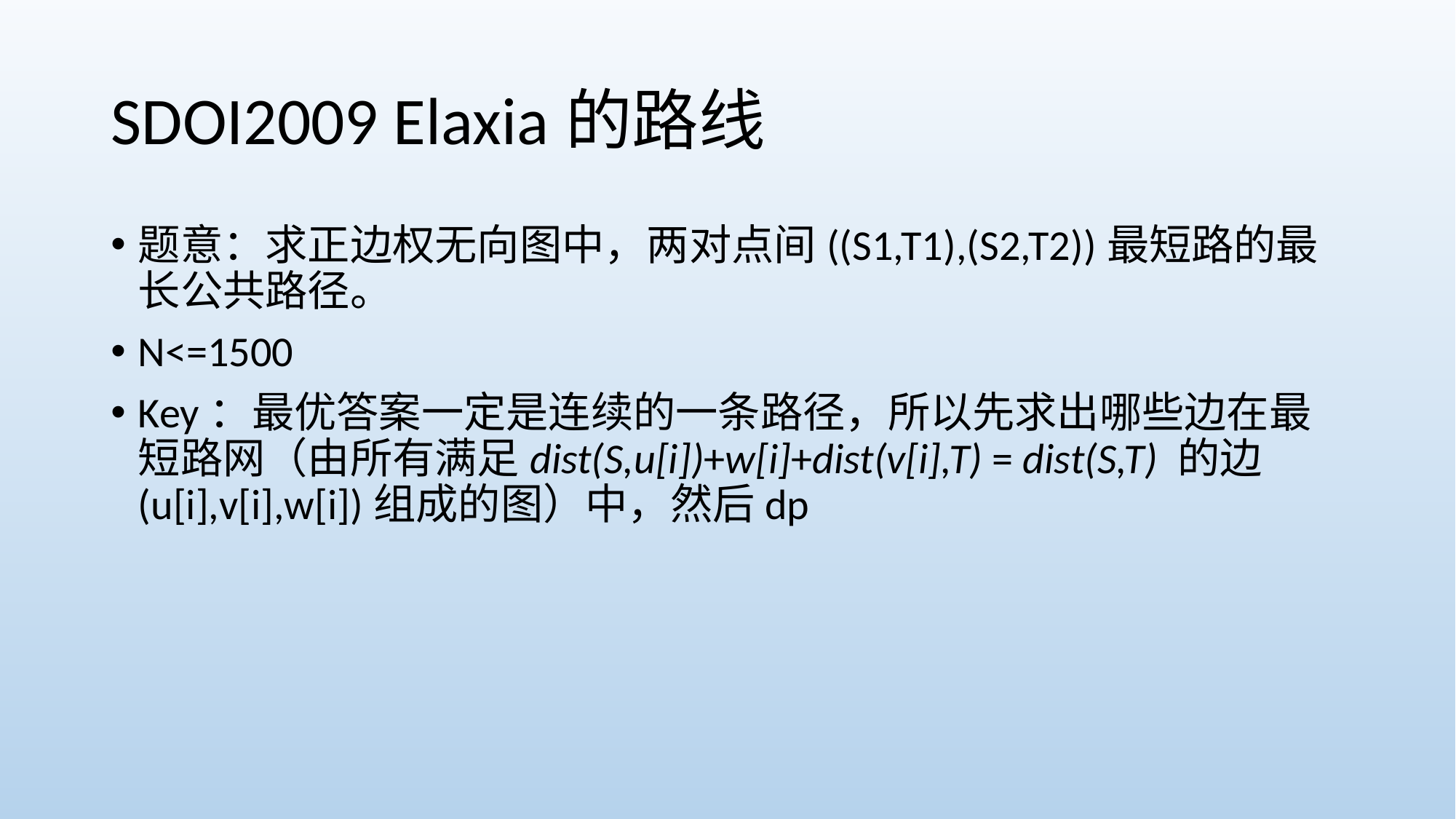

# SDOI2009 Elaxia的路线
题意：求正边权无向图中，两对点间((S1,T1),(S2,T2))最短路的最长公共路径。
N<=1500
Key：最优答案一定是连续的一条路径，所以先求出哪些边在最短路网（由所有满足dist(S,u[i])+w[i]+dist(v[i],T) = dist(S,T) 的边(u[i],v[i],w[i])组成的图）中，然后dp